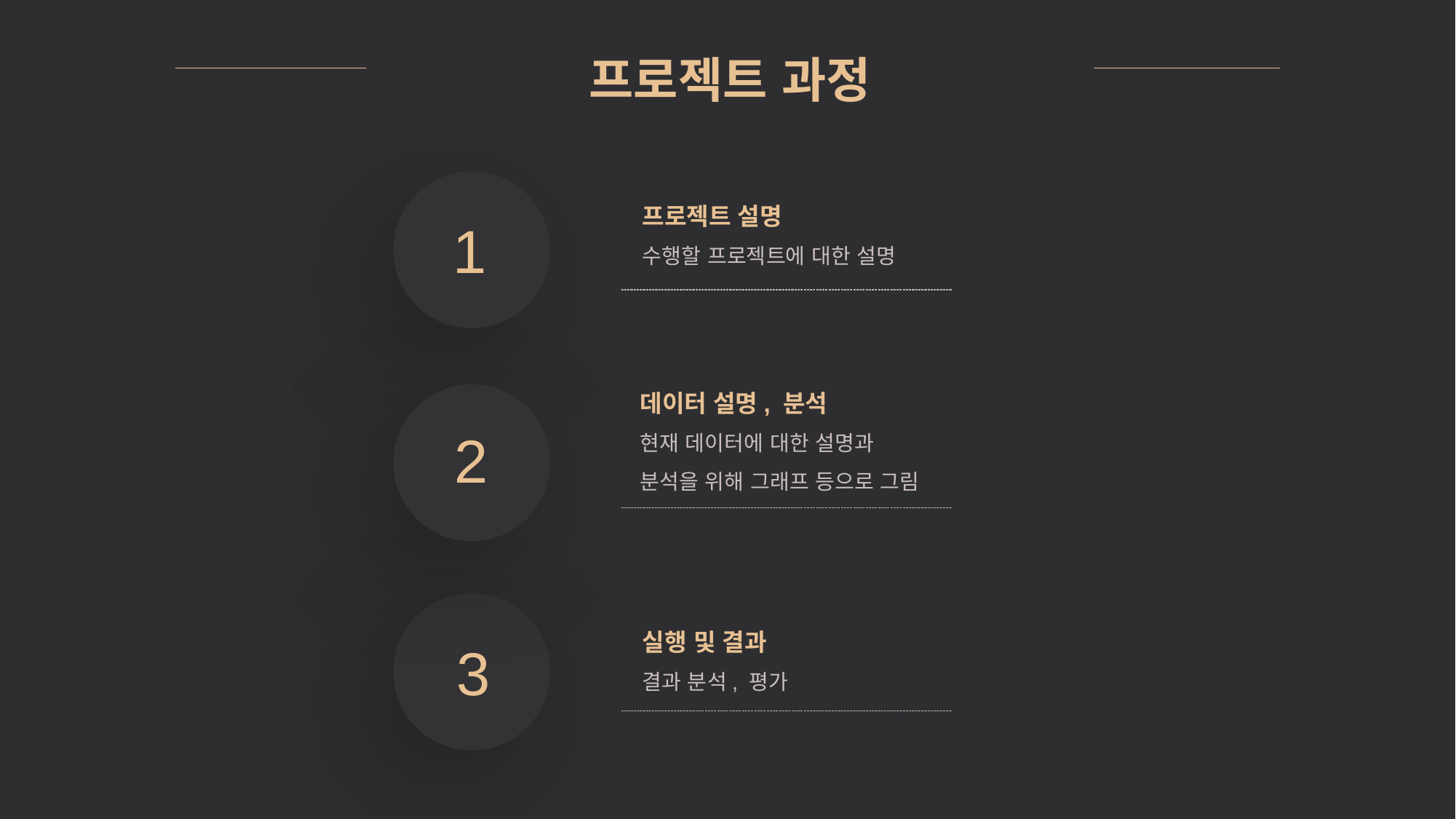

프로젝트 과정

프로젝트 설명
수행할 프로젝트에 대한 설명
1
데이터 설명, 분석
현재 데이터에 대한 설명과
분석을 위해 그래프 등으로 그림

2

실행 및 결과
결과 분석, 평가
3